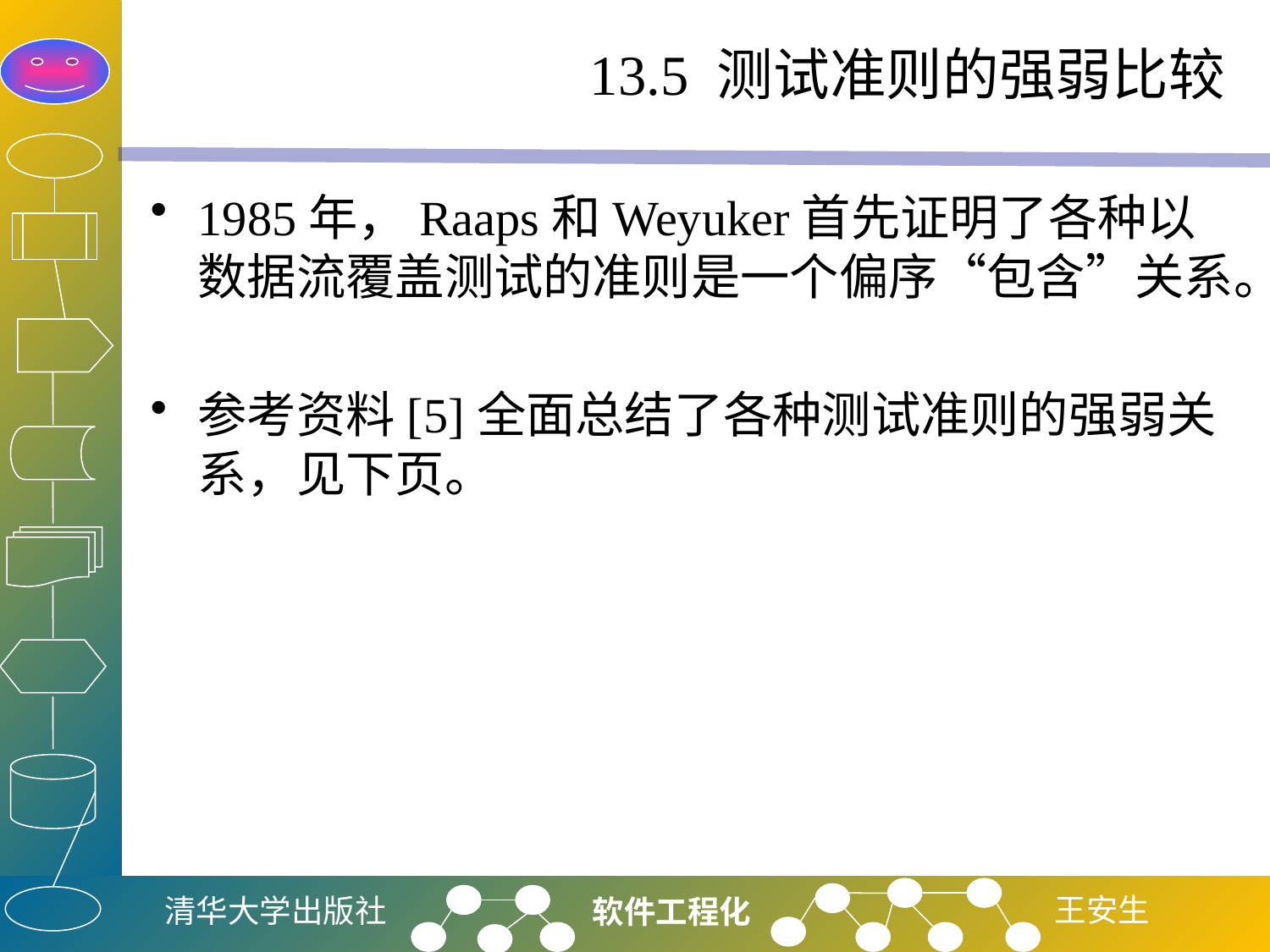

# 13.5 测试准则的强弱比较
1985年，Raaps和Weyuker首先证明了各种以数据流覆盖测试的准则是一个偏序“包含”关系。

参考资料[5]全面总结了各种测试准则的强弱关系，见下页。